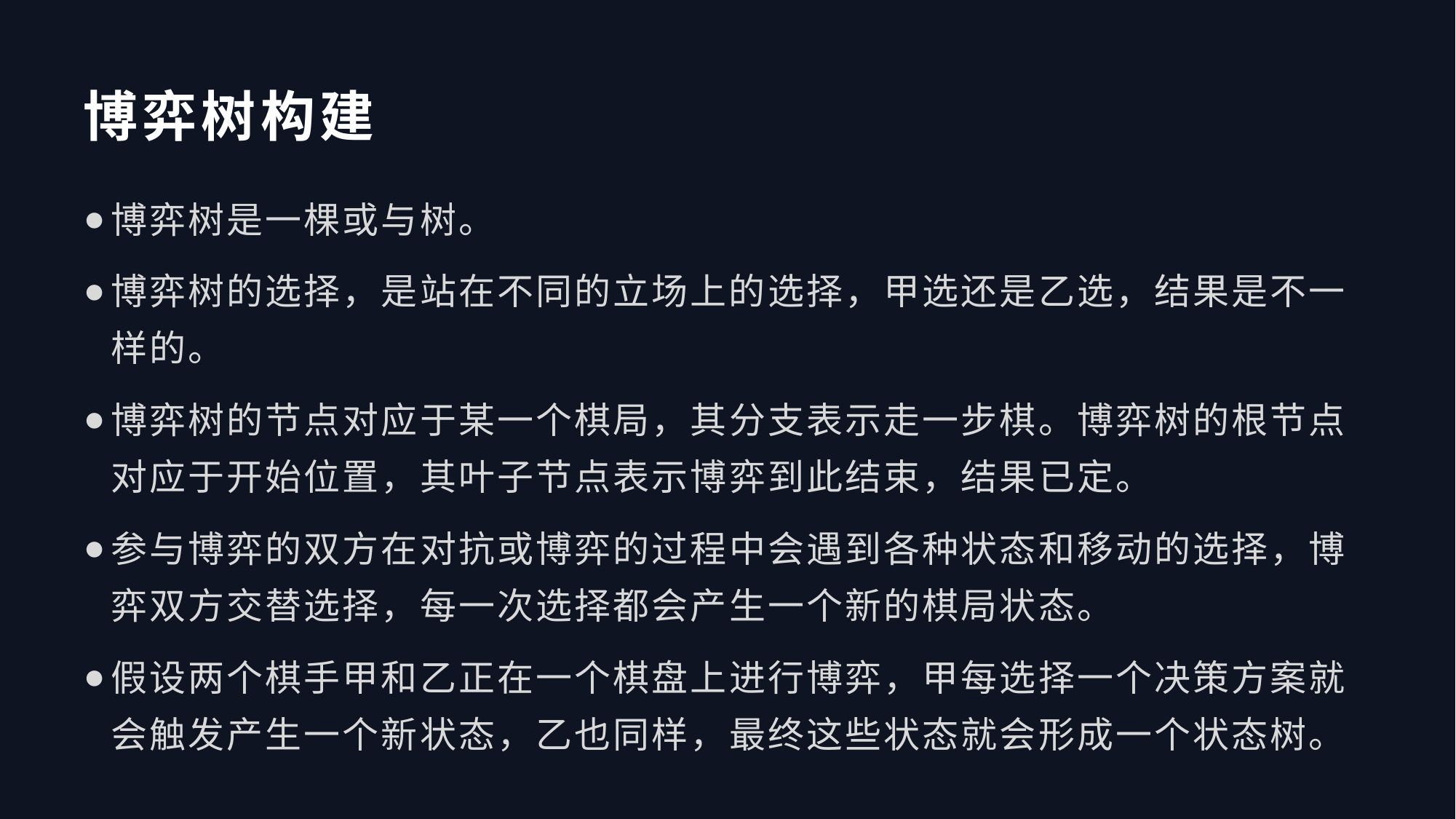

# 博弈树构建
博弈树是一棵或与树。
博弈树的选择，是站在不同的立场上的选择，甲选还是乙选，结果是不一样的。
博弈树的节点对应于某一个棋局，其分支表示走一步棋。博弈树的根节点对应于开始位置，其叶子节点表示博弈到此结束，结果已定。
参与博弈的双方在对抗或博弈的过程中会遇到各种状态和移动的选择，博弈双方交替选择，每一次选择都会产生一个新的棋局状态。
假设两个棋手甲和乙正在一个棋盘上进行博弈，甲每选择一个决策方案就会触发产生一个新状态，乙也同样，最终这些状态就会形成一个状态树。